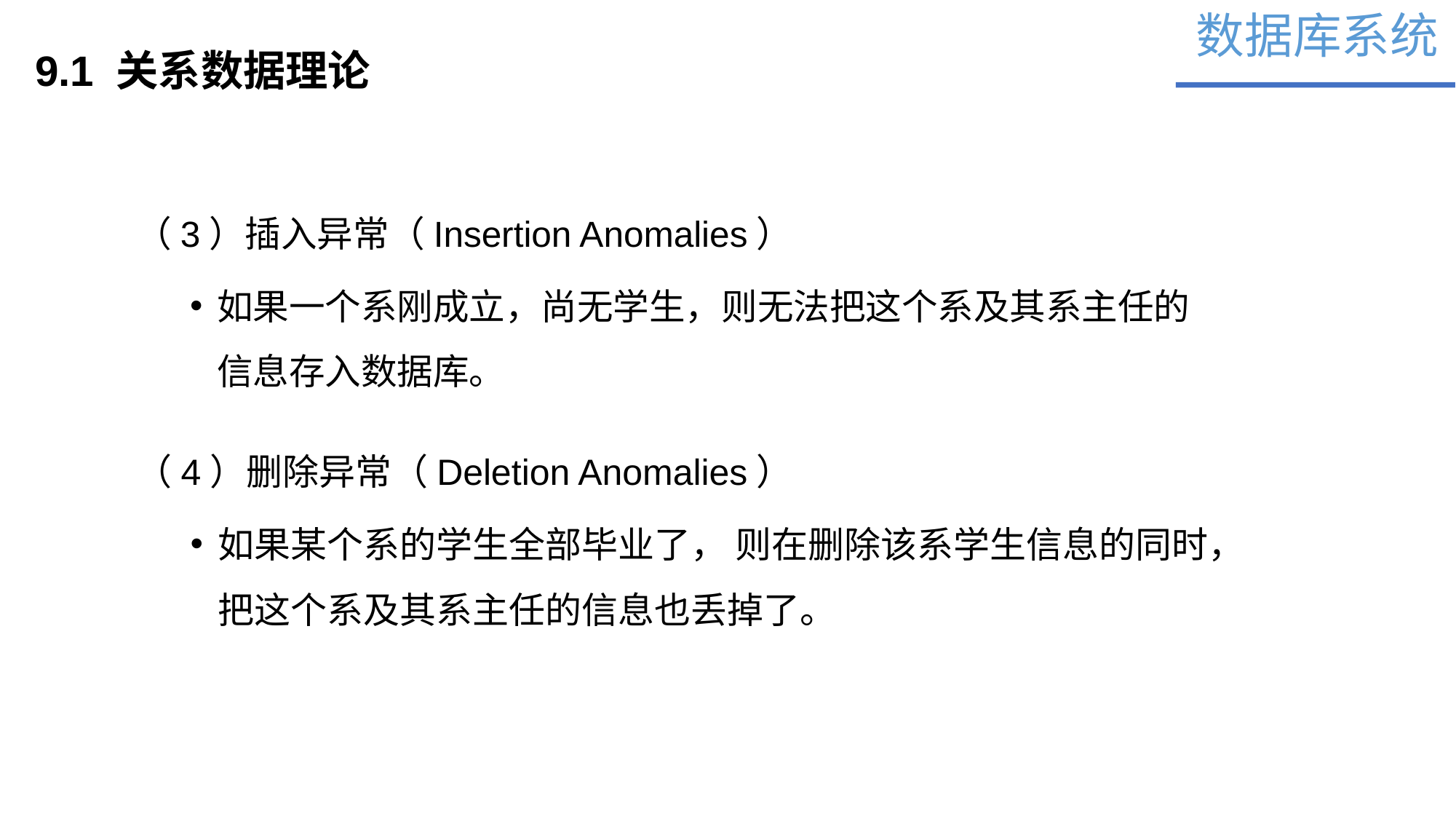

数据库系统
9.1 关系数据理论

（3）插入异常（Insertion Anomalies）
如果一个系刚成立，尚无学生，则无法把这个系及其系主任的信息存入数据库。

（4）删除异常（Deletion Anomalies）
如果某个系的学生全部毕业了， 则在删除该系学生信息的同时，把这个系及其系主任的信息也丢掉了。